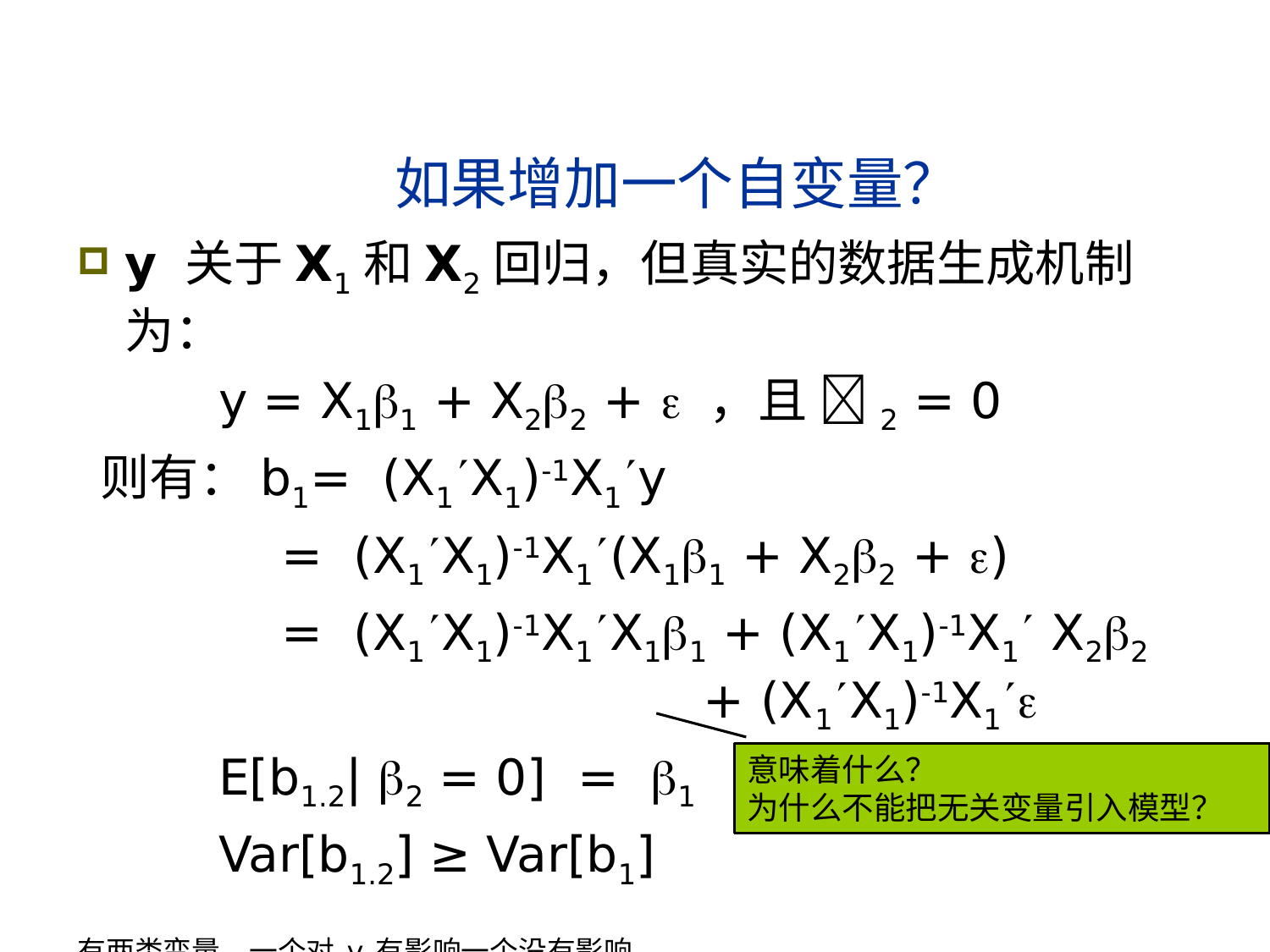

# 如果增加一个自变量？
y 关于X1和X2回归，但真实的数据生成机制为：
         y = X1β1 + X2β2 + ε ，且 β2 = 0
 则有：b1=  (X1′X1)-1X1′y
             =  (X1′X1)-1X1′(X1β1 + X2β2 + ε)
             =  (X1′X1)-1X1′X1β1 + (X1′X1)-1X1′ X2β2
                                     + (X1′X1)-1X1′ε
         E[b1.2| β2 = 0]  =  β1
         Var[b1.2] ≥ Var[b1]
有两类变量，一个对y有影响一个没有影响，

意味着什么？
为什么不能把无关变量引入模型？